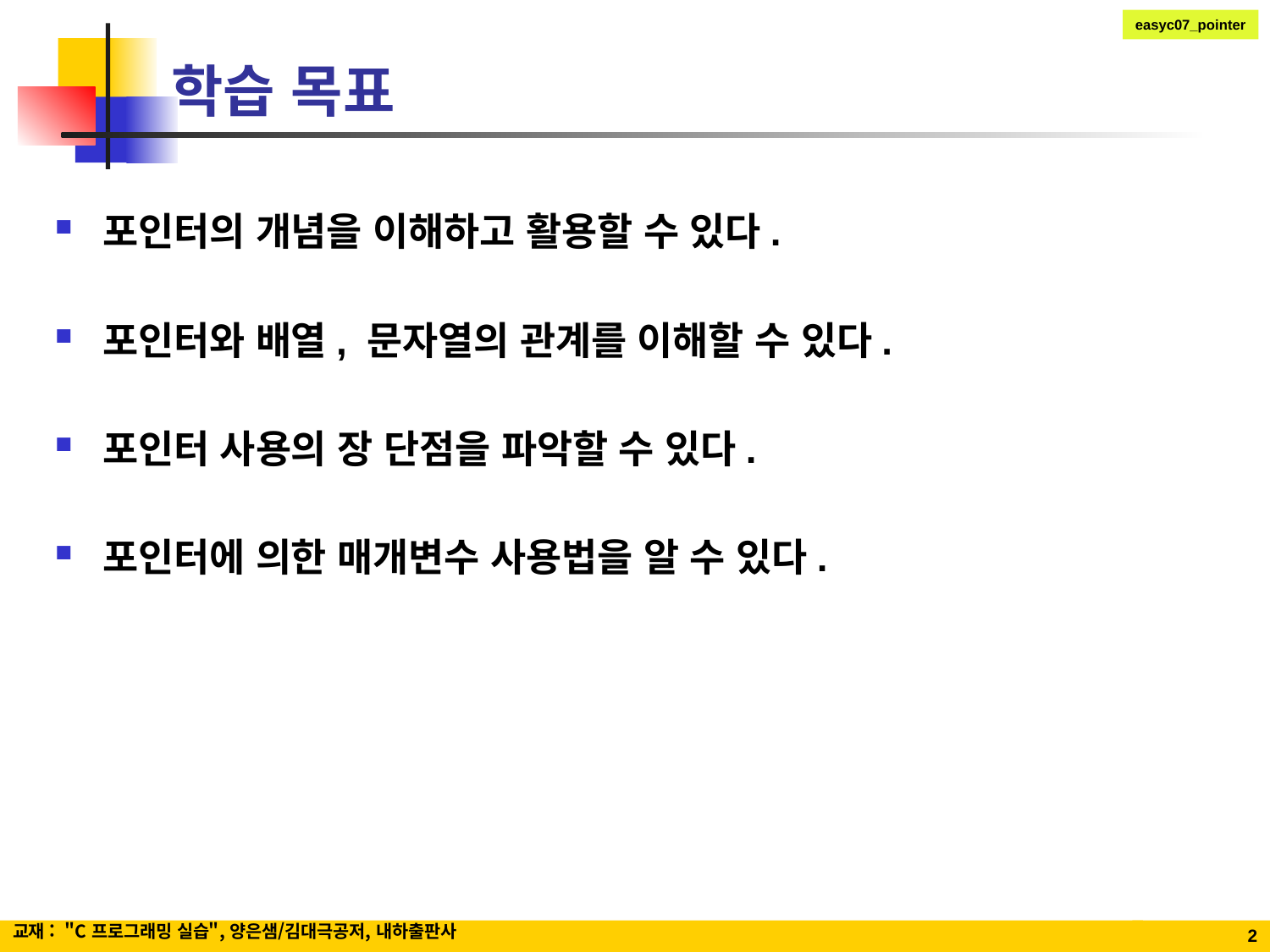

# 학습 목표
포인터의 개념을 이해하고 활용할 수 있다.

포인터와 배열, 문자열의 관계를 이해할 수 있다.

포인터 사용의 장 단점을 파악할 수 있다.

포인터에 의한 매개변수 사용법을 알 수 있다.

교재 :  "C 프로그래밍 실습", 양은샘/김대극공저, 내하출판사
2